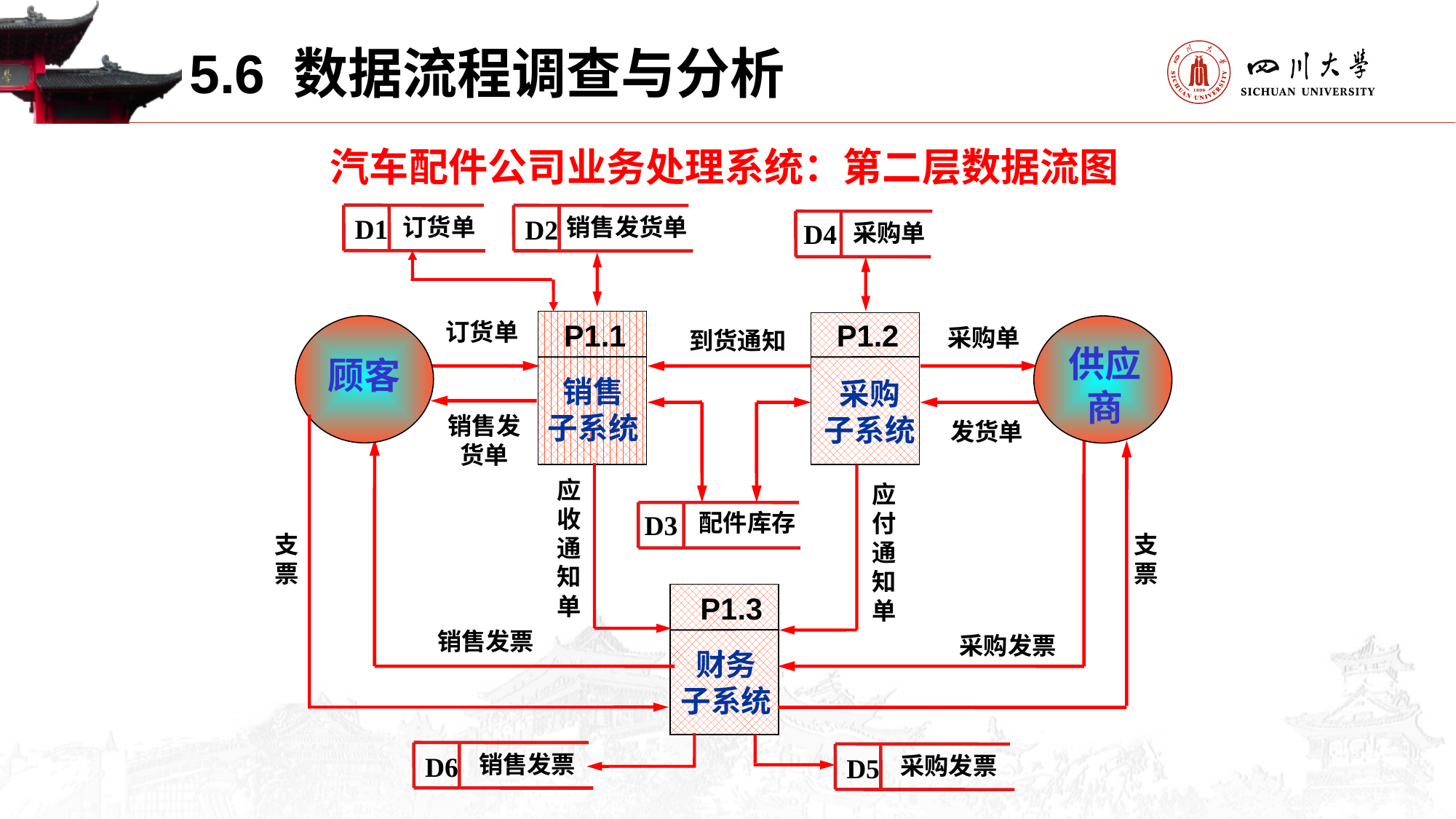

5.6 数据流程调查与分析

汽车配件公司业务处理系统：第二层数据流图

D1

订货单

销售发货单
D2

D4

采购单

订货单

P1.1
P1.2

顾客

供应商
采购单
到货通知

销售
子系统
采购
子系统

销售发货单
发货单

应收
通知单
应付
通知单
D3

配件库存

支
票
支
票

P1.3
销售发票
采购发票

财务
子系统

销售发票
D6

采购发票
D5